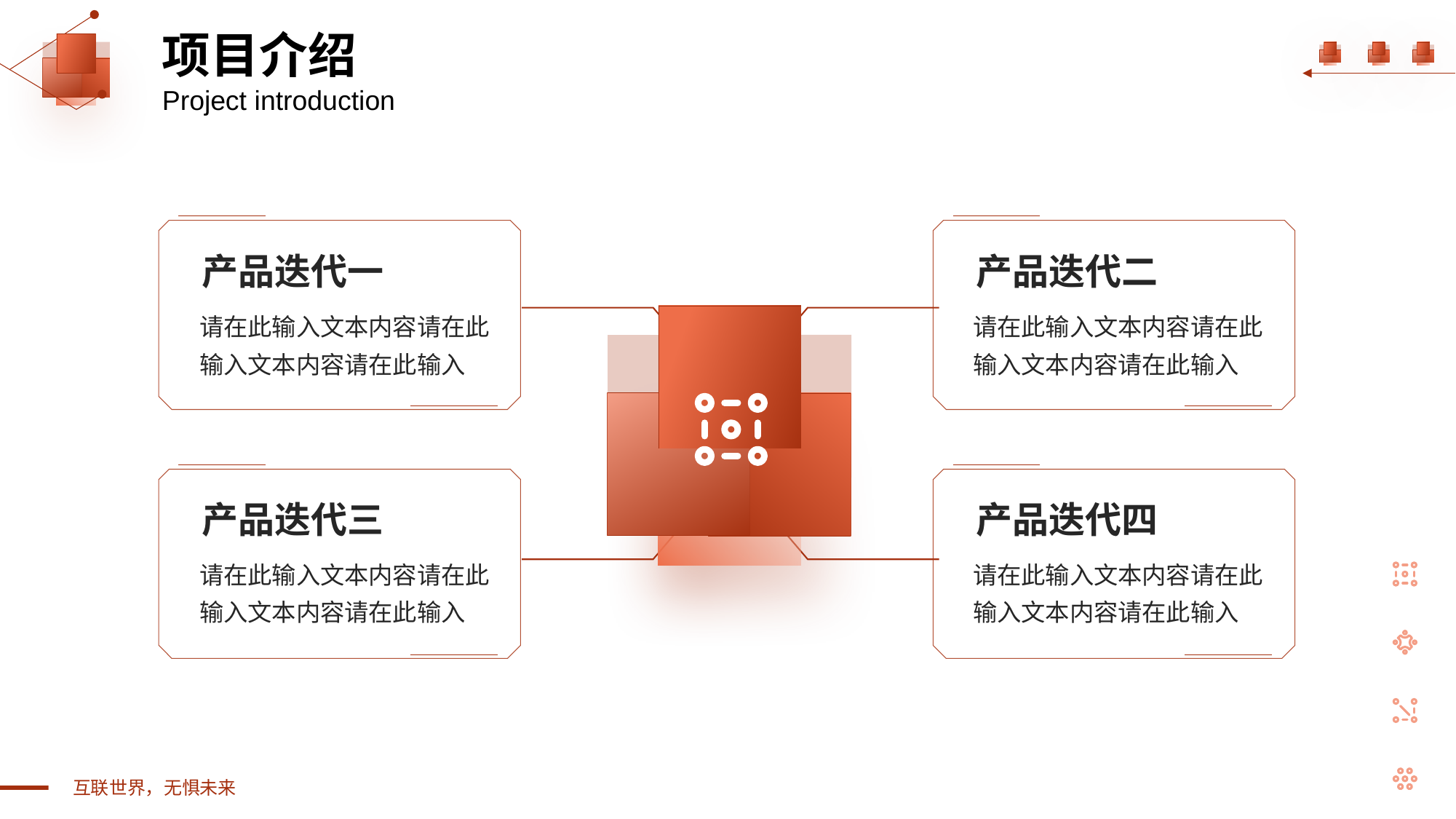

项目介绍
Project introduction

产品迭代一
产品迭代二
请在此输入文本内容请在此输入文本内容请在此输入
请在此输入文本内容请在此输入文本内容请在此输入

产品迭代三
产品迭代四

请在此输入文本内容请在此输入文本内容请在此输入
请在此输入文本内容请在此输入文本内容请在此输入